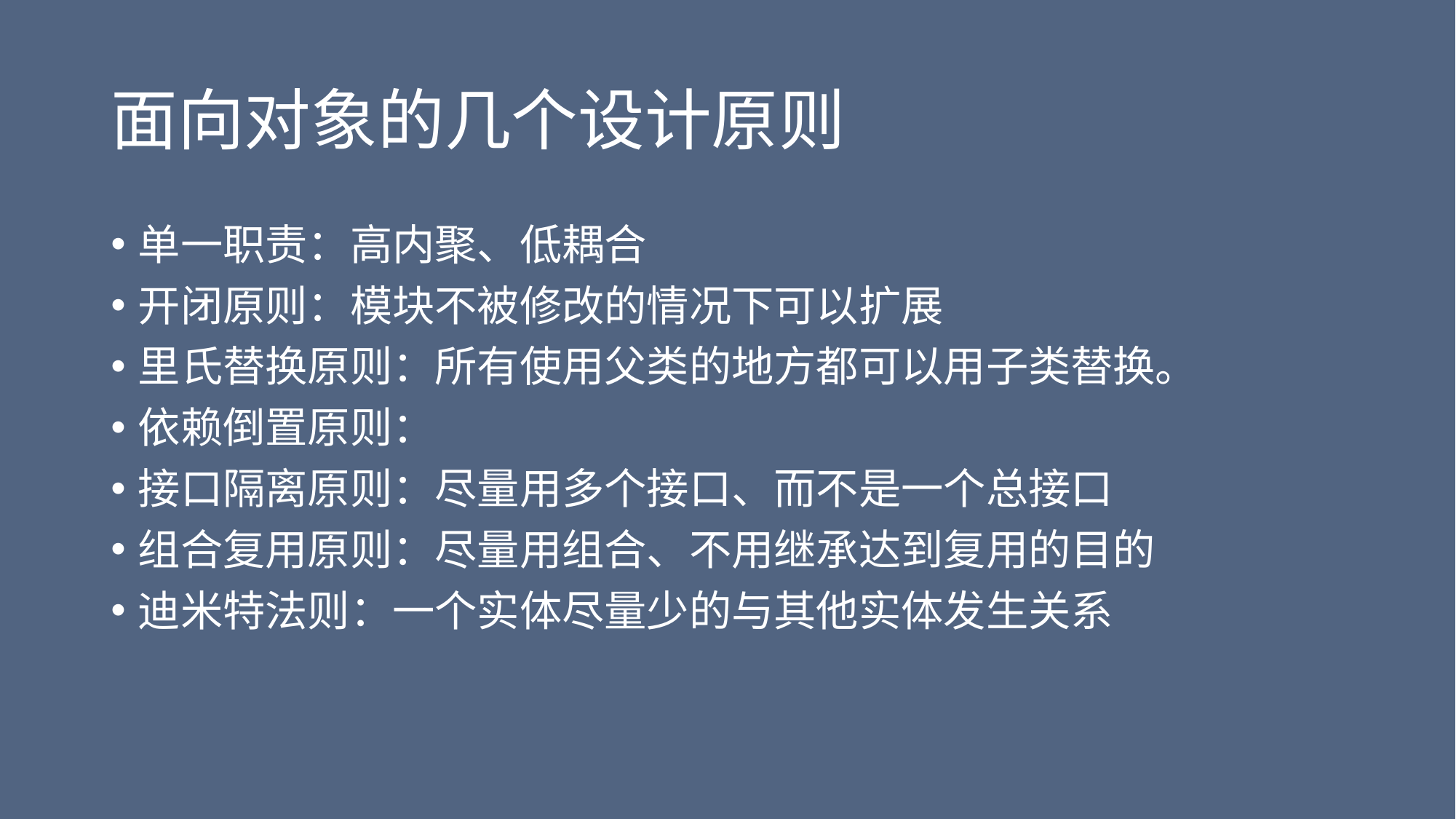

# 面向对象的几个设计原则
单一职责：高内聚、低耦合
开闭原则：模块不被修改的情况下可以扩展
里氏替换原则：所有使用父类的地方都可以用子类替换。
依赖倒置原则：
接口隔离原则：尽量用多个接口、而不是一个总接口
组合复用原则：尽量用组合、不用继承达到复用的目的
迪米特法则：一个实体尽量少的与其他实体发生关系